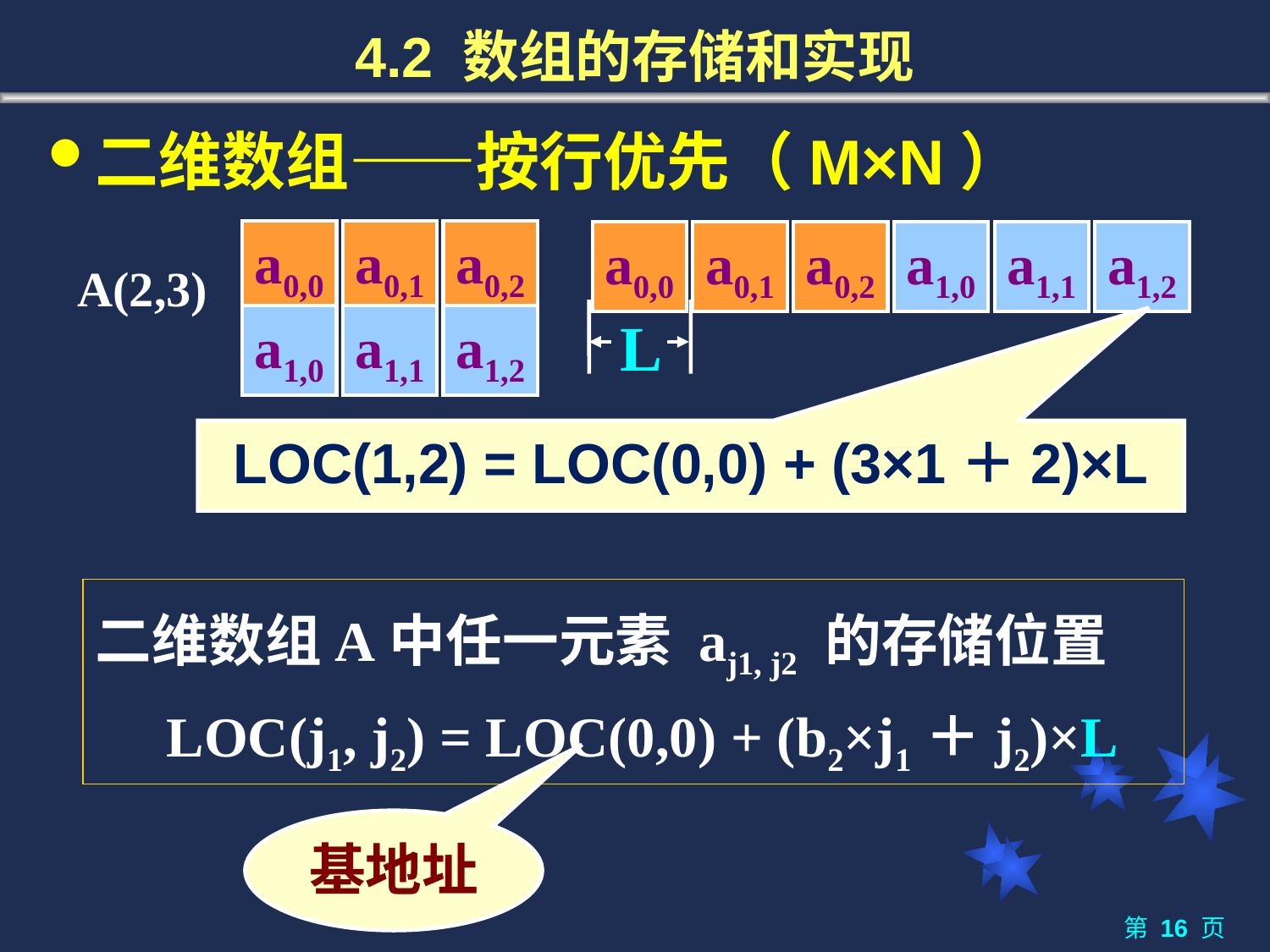

# 4.2 数组的存储和实现
二维数组——按行优先（M×N）
a0,0
a0,1
a0,2
a0,0
a0,1
a0,2
a1,0
a1,1
a1,2
A(2,3)

L

a1,0
a1,1
a1,2
LOC(1,2) = LOC(0,0) + (3×1＋2)×L
二维数组A中任一元素 aj1, j2 的存储位置
     LOC(j1, j2) = LOC(0,0) + (b2×j1＋j2)×L
基地址
第 16 页